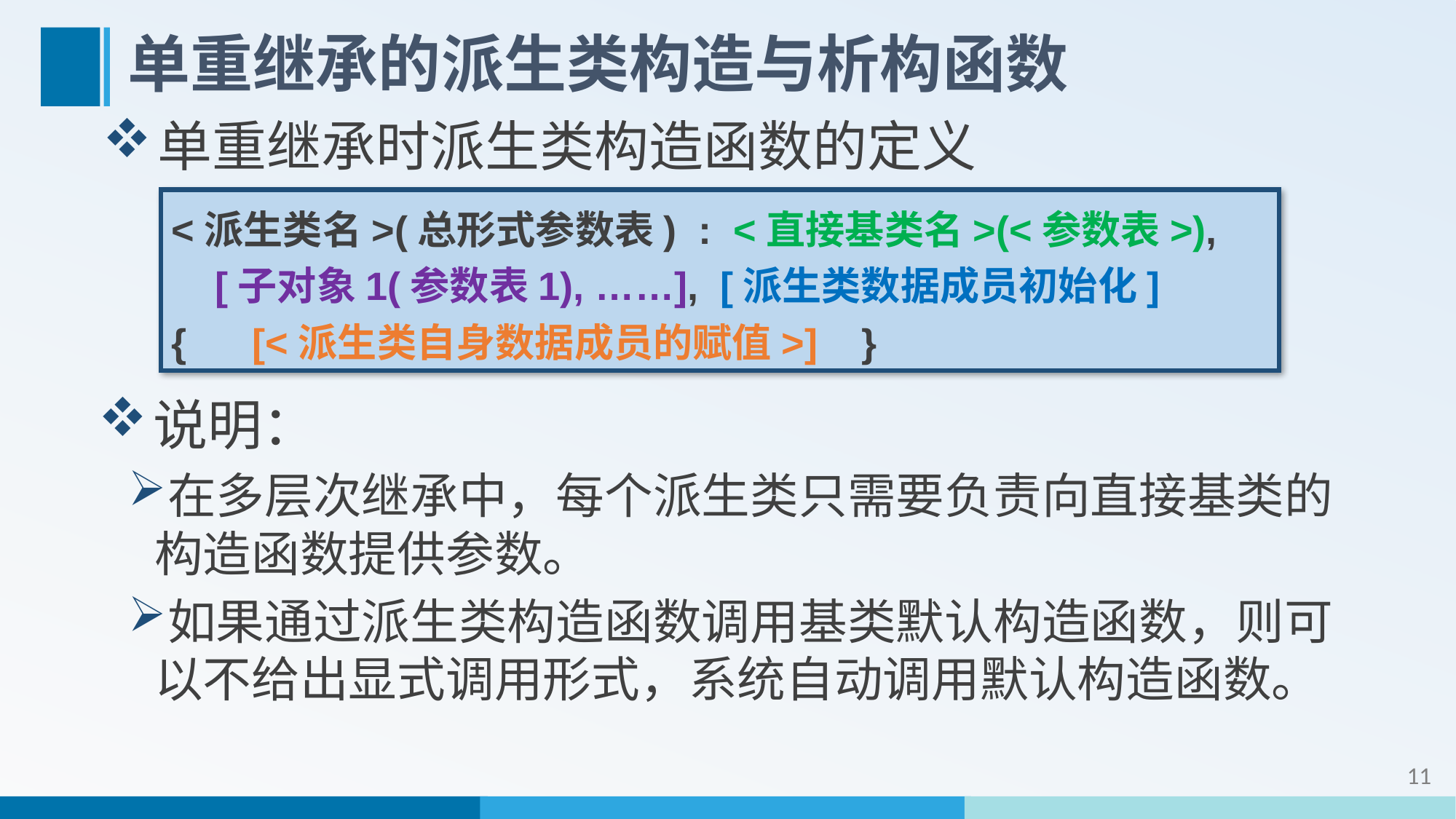

# 单重继承的派生类构造与析构函数
单重继承时派生类构造函数的定义
<派生类名>(总形式参数表)  :  <直接基类名>(<参数表>),
    [子对象1(参数表1), ……],  [派生类数据成员初始化]
{      [<派生类自身数据成员的赋值>]    }
说明：
在多层次继承中，每个派生类只需要负责向直接基类的构造函数提供参数。
如果通过派生类构造函数调用基类默认构造函数，则可以不给出显式调用形式，系统自动调用默认构造函数。